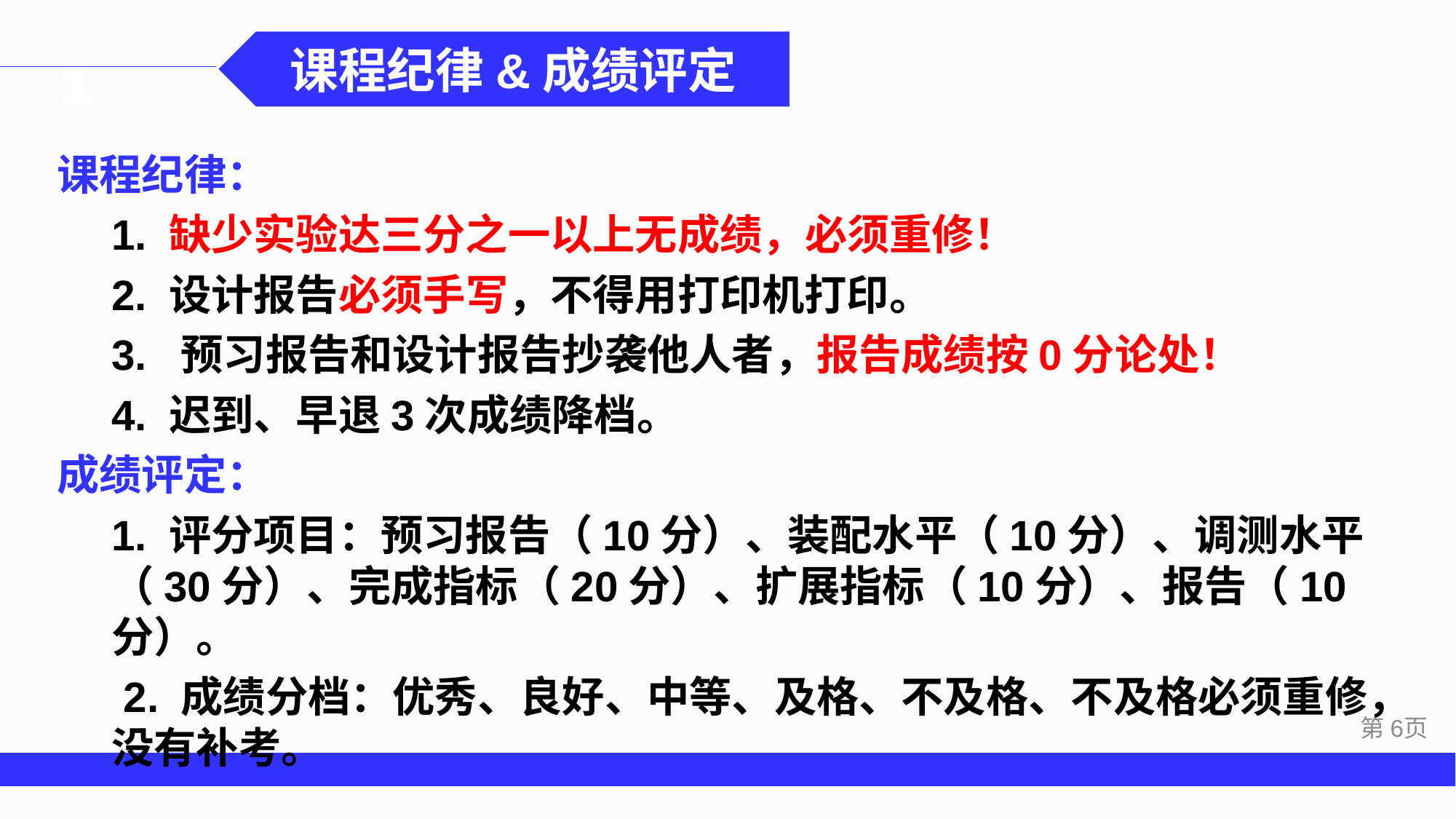

课程纪律&成绩评定
1
课程纪律：
1. 缺少实验达三分之一以上无成绩，必须重修！
2. 设计报告必须手写，不得用打印机打印。
3.  预习报告和设计报告抄袭他人者，报告成绩按0分论处！
4. 迟到、早退3次成绩降档。
成绩评定：
1. 评分项目：预习报告（10分）、装配水平（10分）、调测水平（30分）、完成指标（20分）、扩展指标（10分）、报告（10分）。
 2. 成绩分档：优秀、良好、中等、及格、不及格、不及格必须重修，没有补考。
第6页